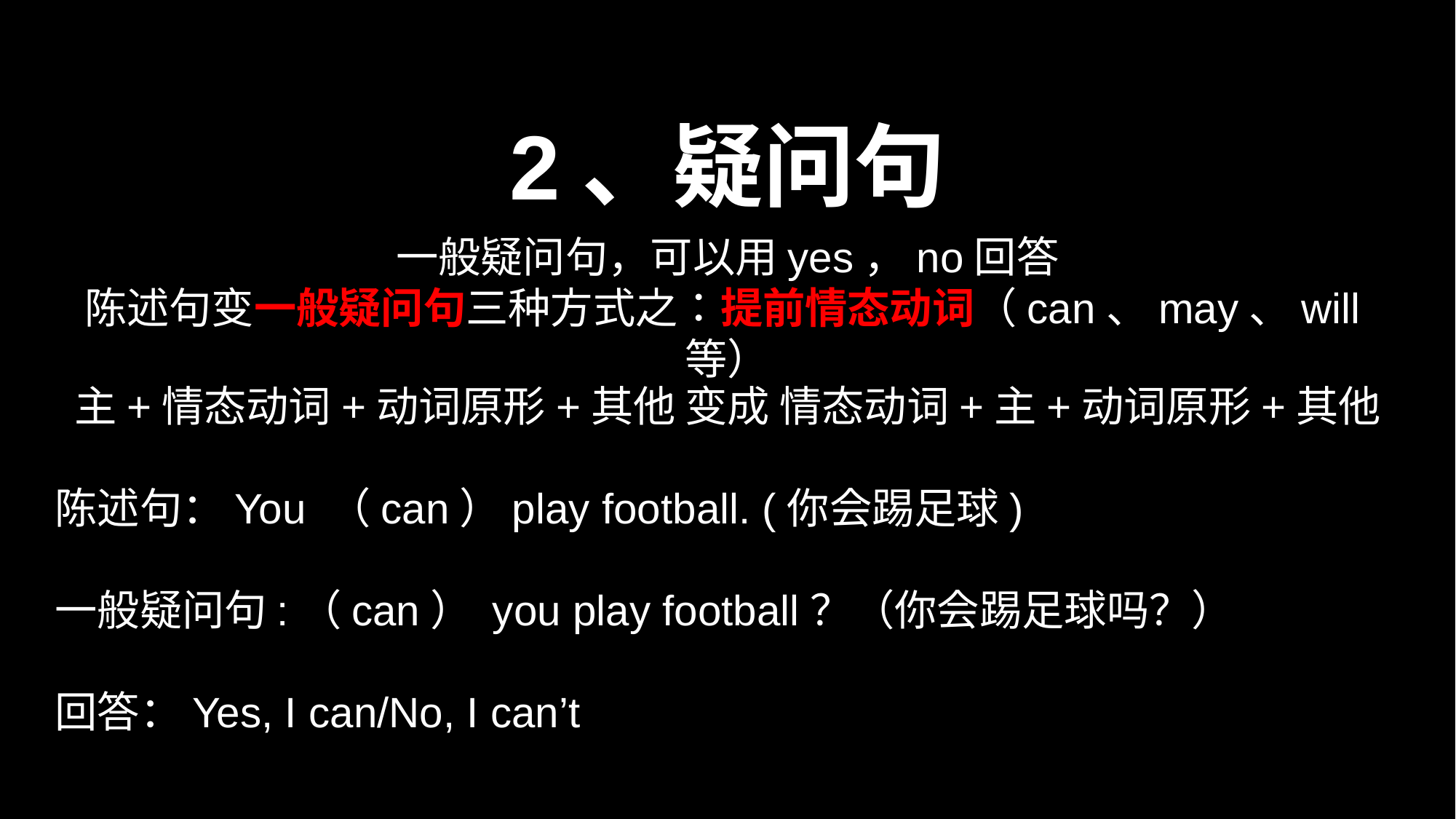

2、疑问句
一般疑问句，可以用yes，no回答
陈述句变一般疑问句三种方式之：提前情态动词（can、may、will等）
主+情态动词+动词原形+其他 变成 情态动词+主+动词原形+其他

陈述句：You （can）play football. (你会踢足球)

一般疑问句:（can） you play football？（你会踢足球吗？）

回答：Yes, I can/No, I can’t